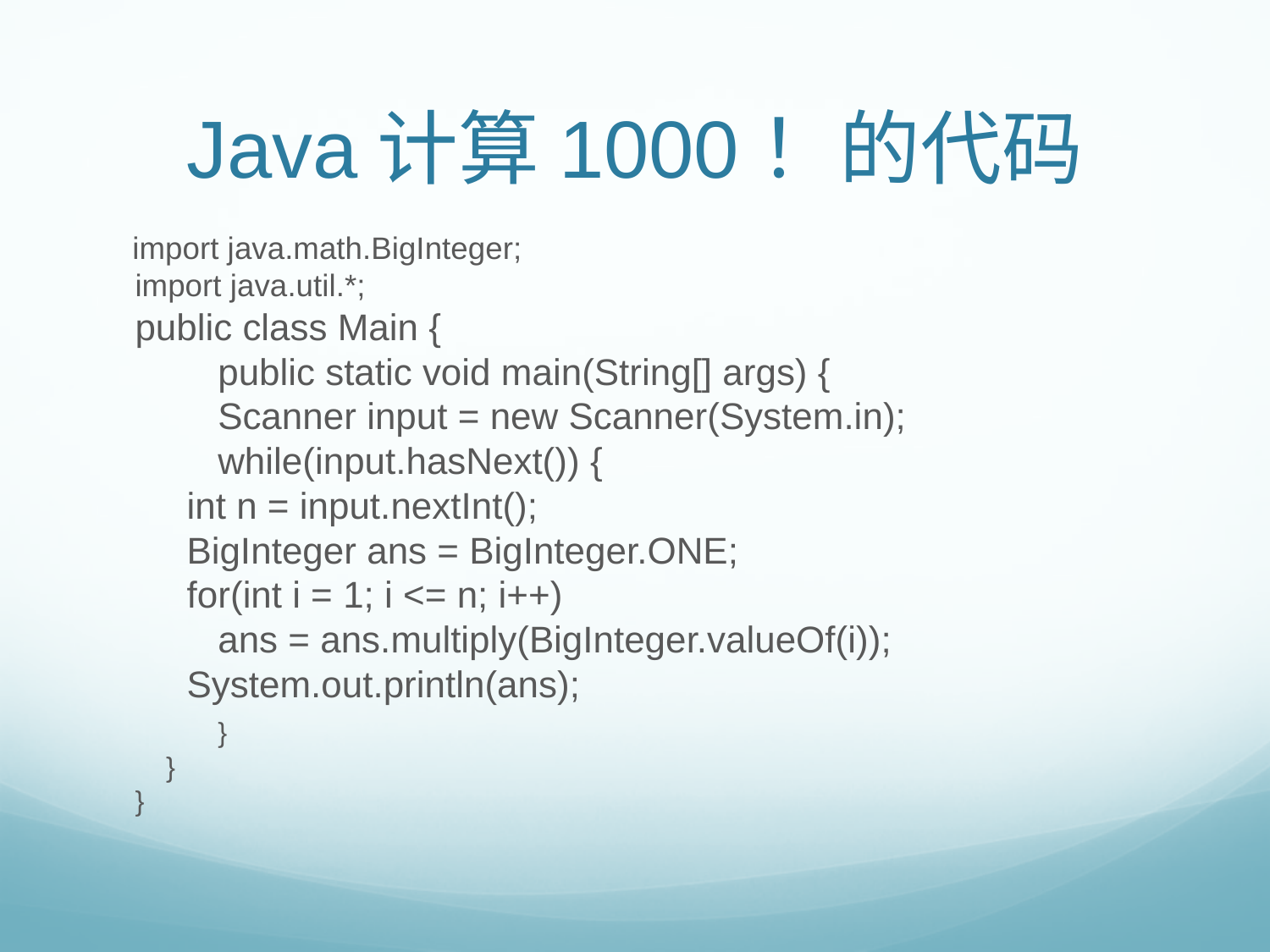

# Java计算1000！的代码
     import java.math.BigInteger;
import java.util.*;
public class Main {
        public static void main(String[] args) {
        Scanner input = new Scanner(System.in);
        while(input.hasNext()) {
	     int n = input.nextInt();
	     BigInteger ans = BigInteger.ONE;
	     for(int i = 1; i <= n; i++)
	        ans = ans.multiply(BigInteger.valueOf(i));
	     System.out.println(ans);
        }
    }
}